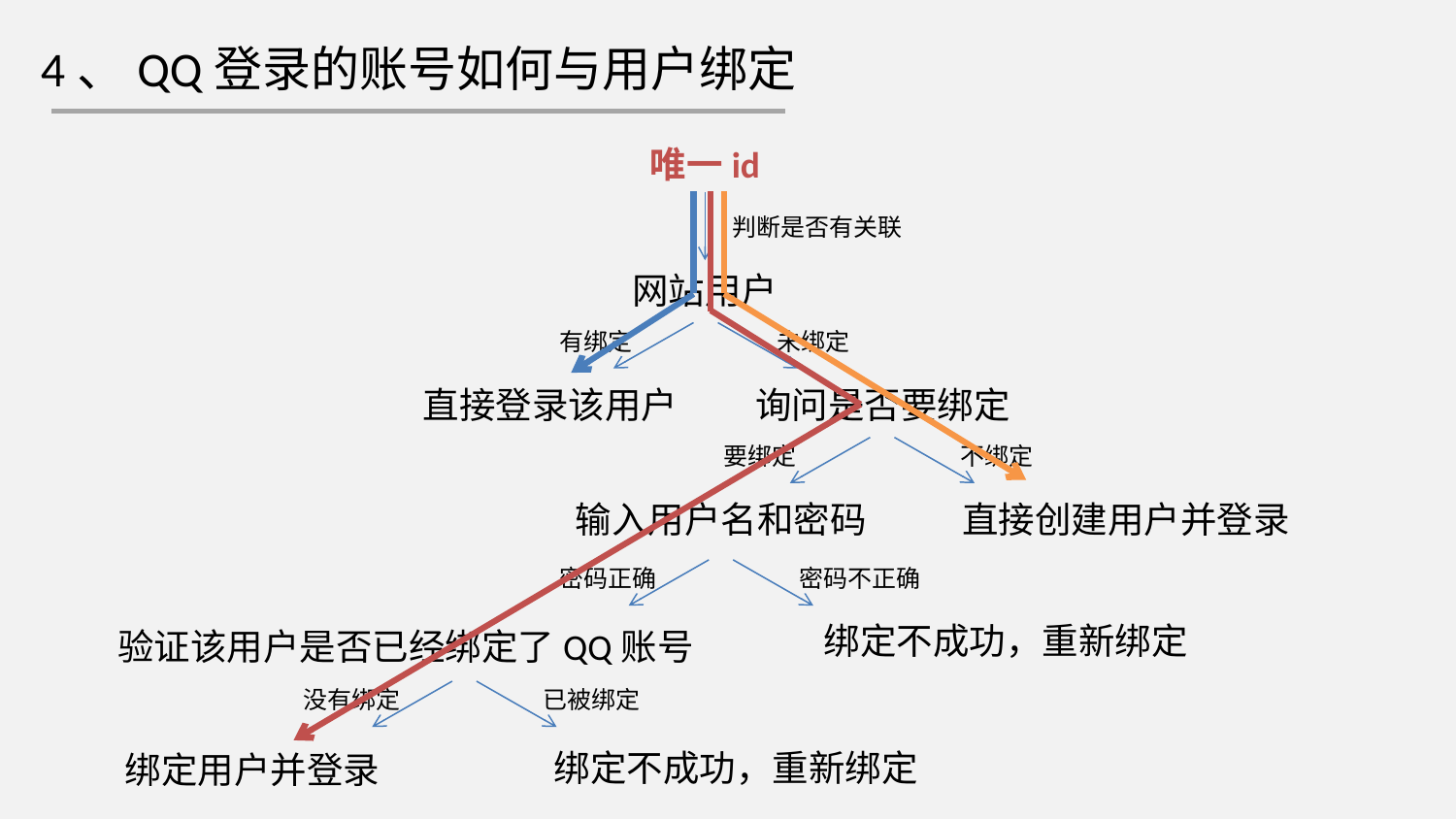

4、QQ登录的账号如何与用户绑定
唯一id
判断是否有关联
网站用户
未绑定
询问是否要绑定
有绑定
直接登录该用户
不绑定
直接创建用户并登录
要绑定
输入用户名和密码
密码不正确
绑定不成功，重新绑定
密码正确
验证该用户是否已经绑定了QQ账号
已被绑定
绑定不成功，重新绑定
没有绑定
绑定用户并登录